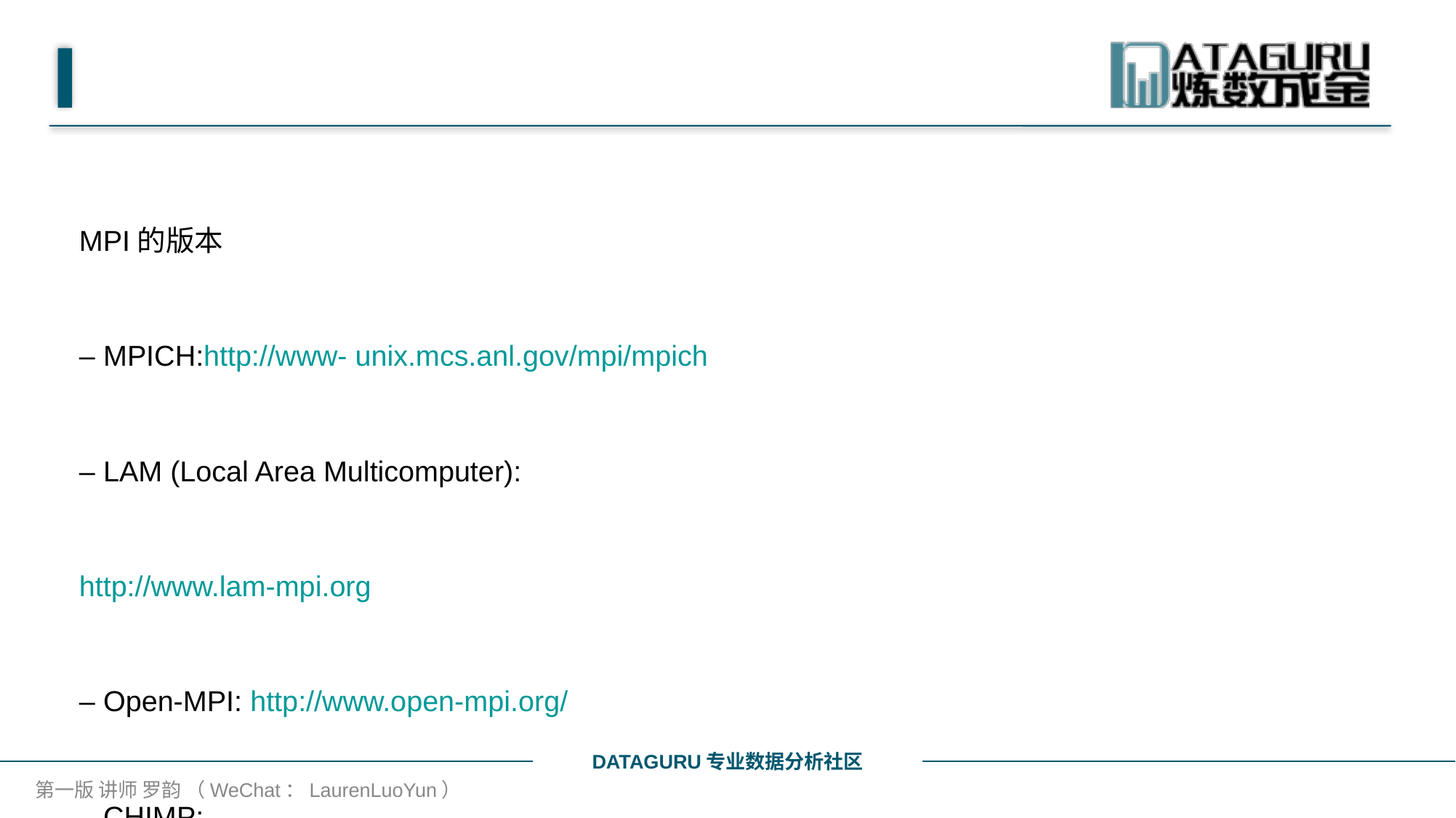

#
MPI的版本
– MPICH:http://www- unix.mcs.anl.gov/mpi/mpich
– LAM (Local Area Multicomputer):
http://www.lam-mpi.org
– Open-MPI: http://www.open-mpi.org/
– CHIMP:
ftp://ftp.epcc.ed.ac.uk/pub/chimp/release/